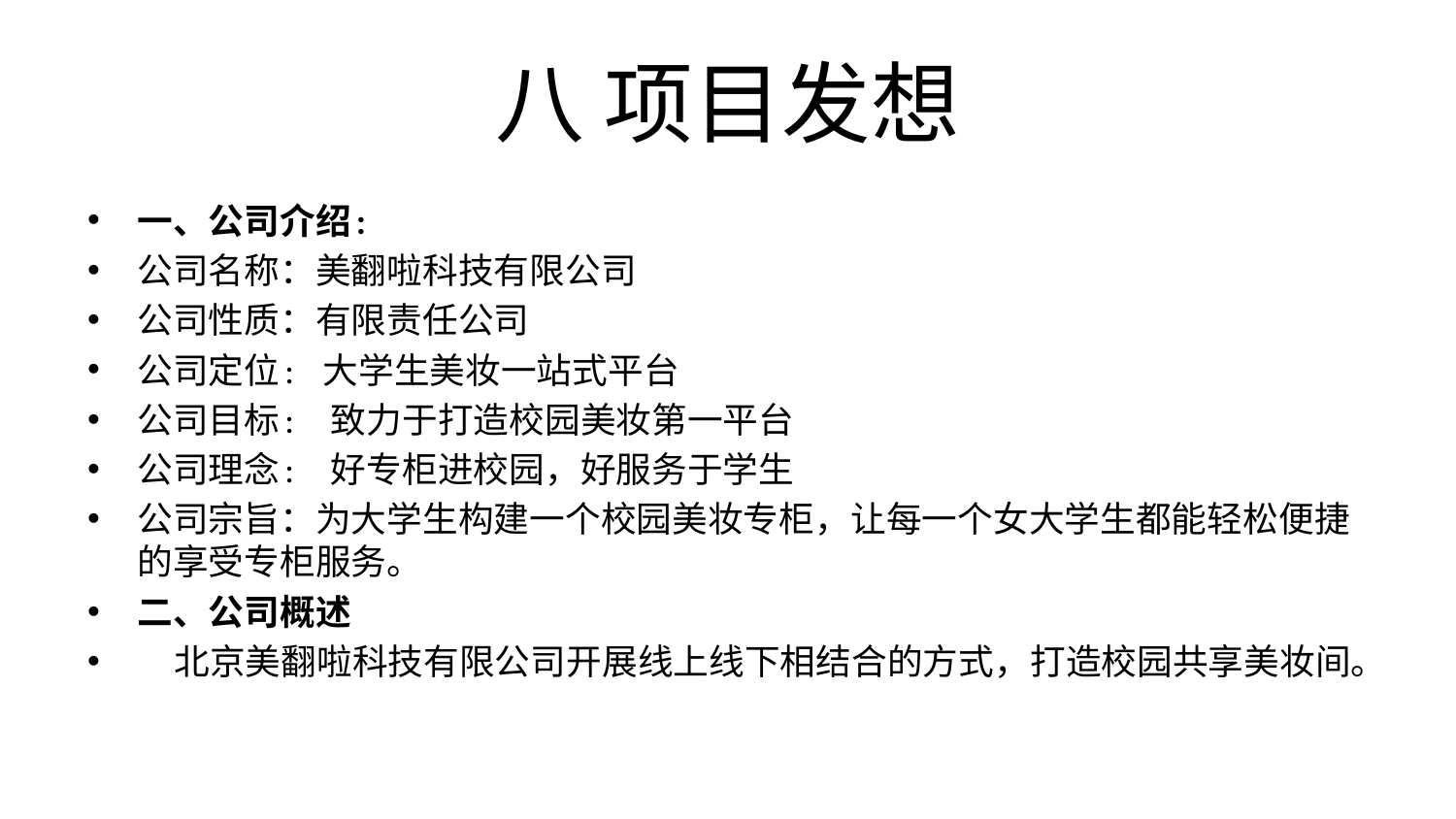

# 八 项目发想
一、公司介绍:
公司名称：美翻啦科技有限公司
公司性质：有限责任公司
公司定位:   大学生美妆一站式平台
公司目标:    致力于打造校园美妆第一平台
公司理念:    好专柜进校园，好服务于学生
公司宗旨：为大学生构建一个校园美妆专柜，让每一个女大学生都能轻松便捷的享受专柜服务。
二、公司概述
    北京美翻啦科技有限公司开展线上线下相结合的方式，打造校园共享美妆间。